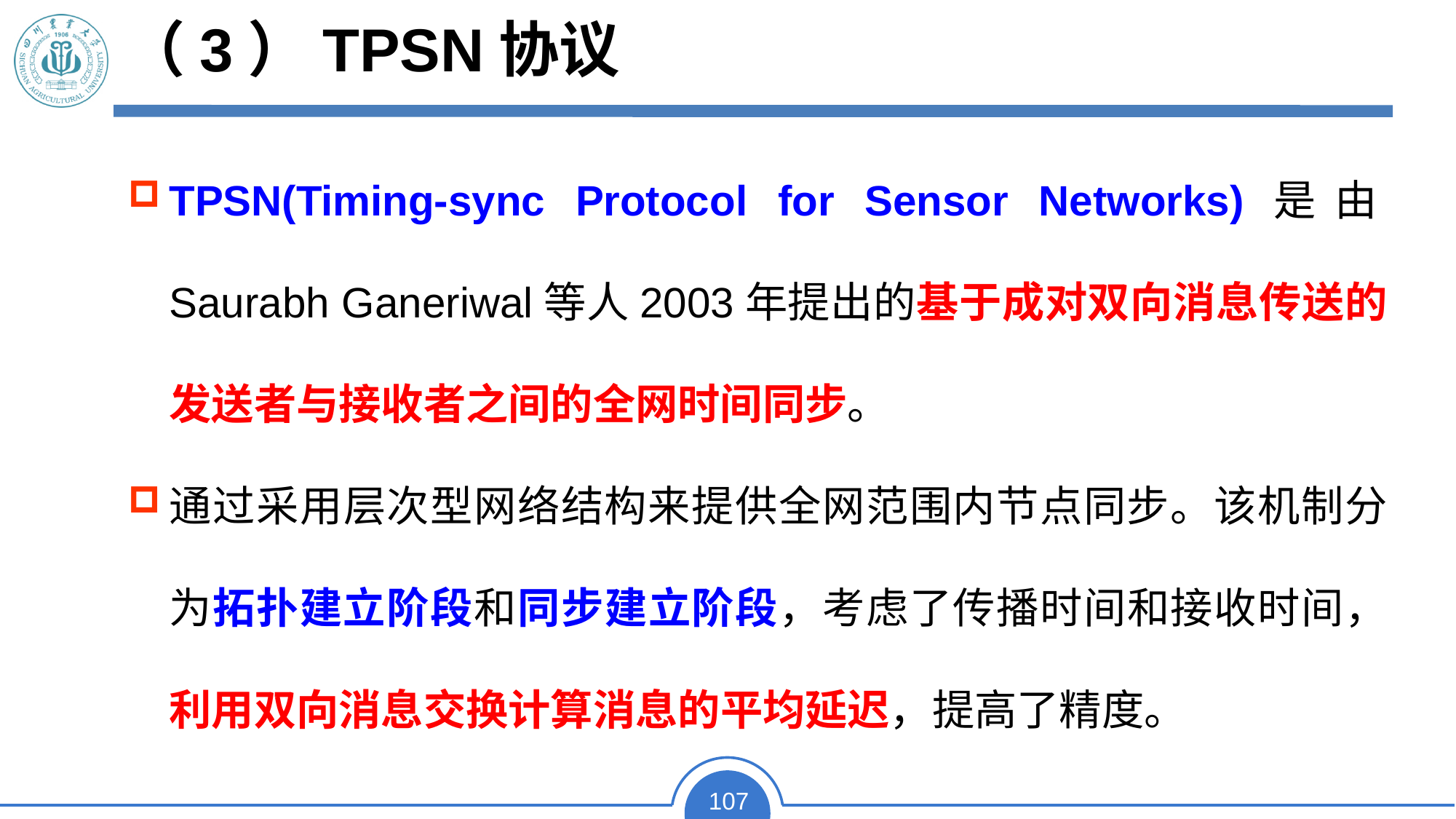

# （3）TPSN协议
TPSN(Timing-sync Protocol for Sensor Networks)是由Saurabh Ganeriwal等人2003年提出的基于成对双向消息传送的发送者与接收者之间的全网时间同步。
通过采用层次型网络结构来提供全网范围内节点同步。该机制分为拓扑建立阶段和同步建立阶段，考虑了传播时间和接收时间，利用双向消息交换计算消息的平均延迟，提高了精度。